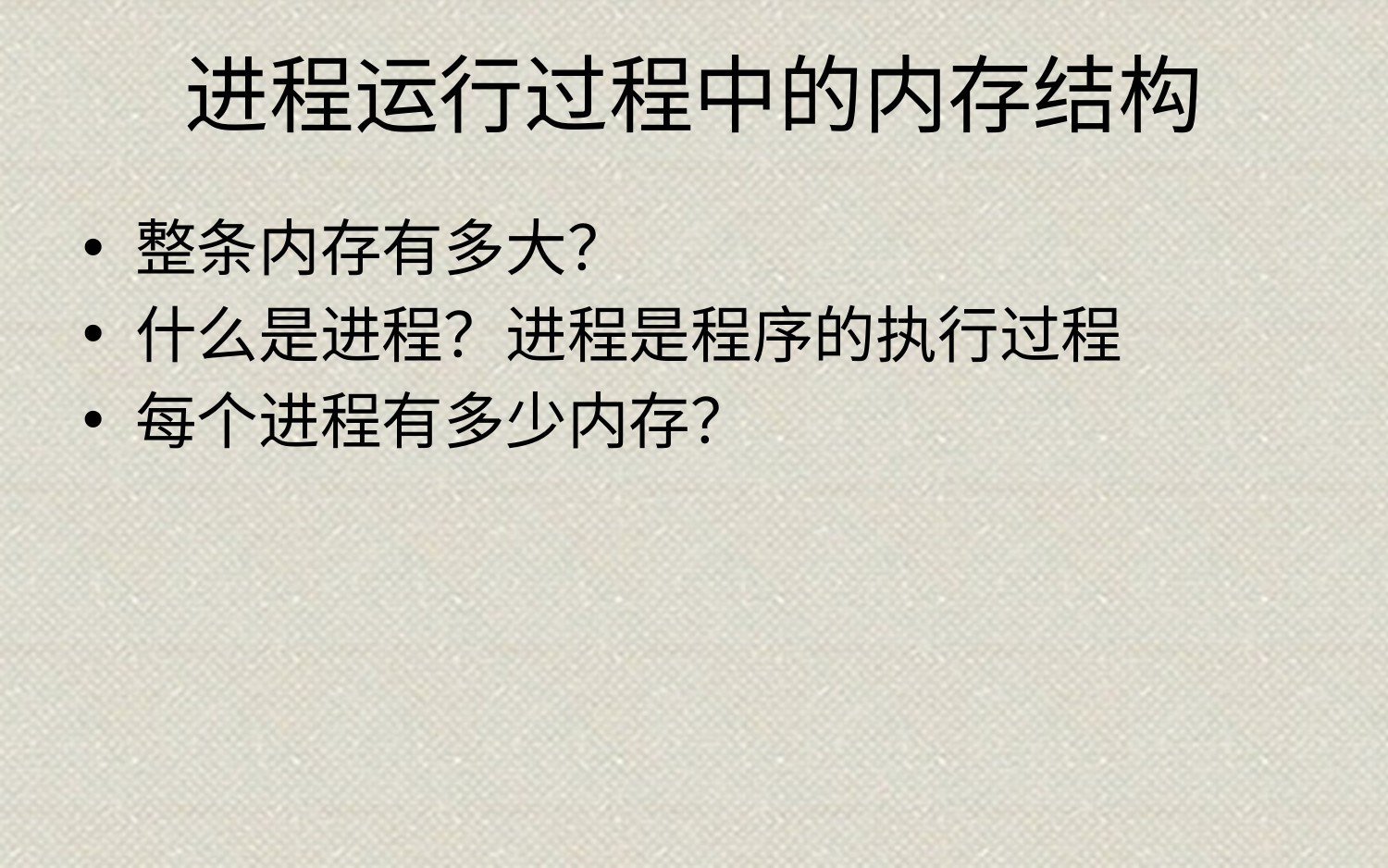

# 进程运行过程中的内存结构
整条内存有多大？
什么是进程？进程是程序的执行过程
每个进程有多少内存？